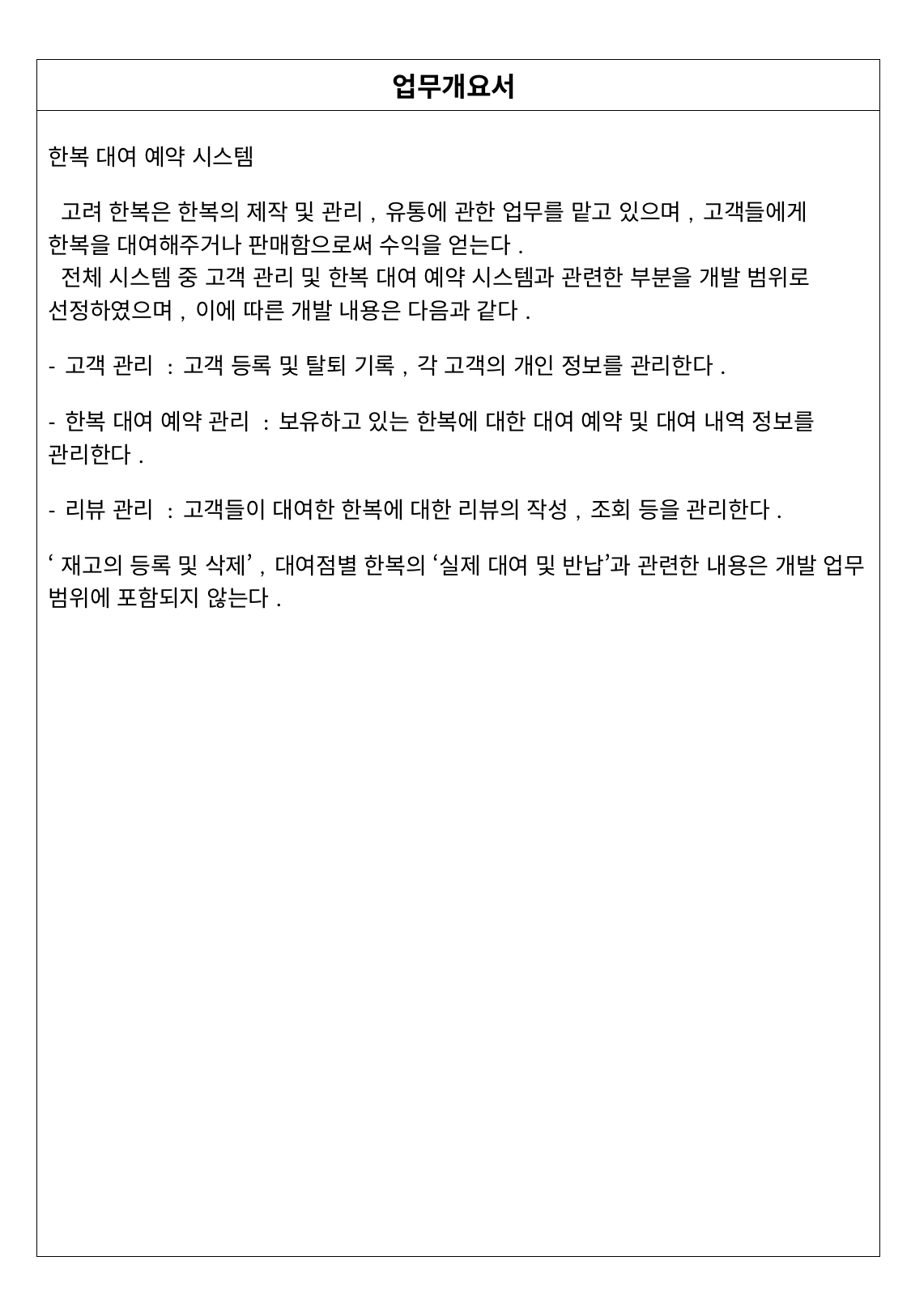

| 업무개요서 |
| --- |
| 한복 대여 예약 시스템 고려 한복은 한복의 제작 및 관리, 유통에 관한 업무를 맡고 있으며, 고객들에게 한복을 대여해주거나 판매함으로써 수익을 얻는다. 전체 시스템 중 고객 관리 및 한복 대여 예약 시스템과 관련한 부분을 개발 범위로 선정하였으며, 이에 따른 개발 내용은 다음과 같다. - 고객 관리 : 고객 등록 및 탈퇴 기록, 각 고객의 개인 정보를 관리한다. - 한복 대여 예약 관리 : 보유하고 있는 한복에 대한 대여 예약 및 대여 내역 정보를 관리한다. - 리뷰 관리 : 고객들이 대여한 한복에 대한 리뷰의 작성, 조회 등을 관리한다. ‘재고의 등록 및 삭제’, 대여점별 한복의 ‘실제 대여 및 반납’과 관련한 내용은 개발 업무 범위에 포함되지 않는다. |